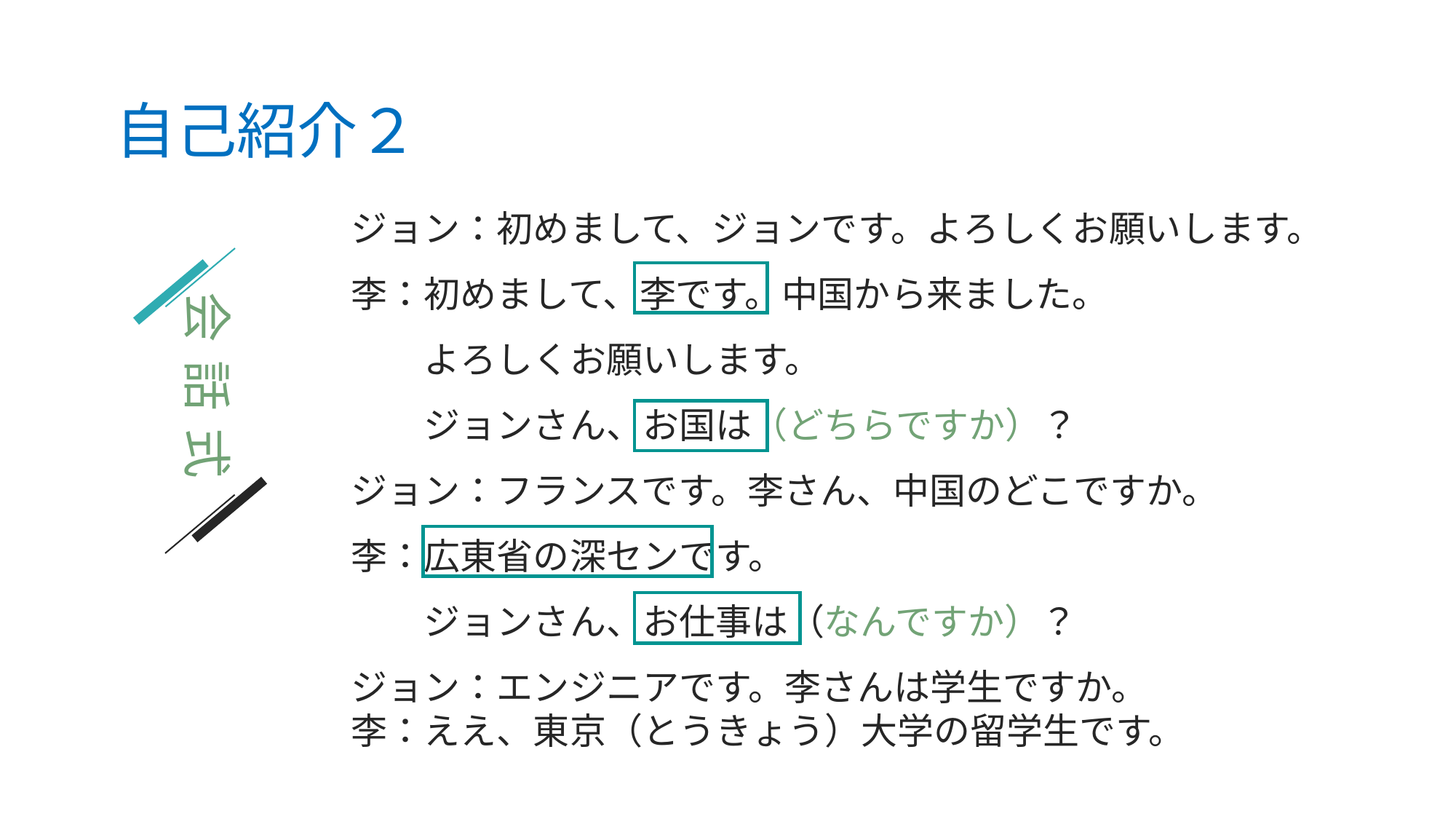

# 自己紹介２
ジョン：初めまして、ジョンです。よろしくお願いします。李：初めまして、李です。中国から来ました。
　　よろしくお願いします。
　　ジョンさん、お国は（どちらですか）？
ジョン：フランスです。李さん、中国のどこですか。
李：広東省の深センです。
　　ジョンさん、お仕事は（なんですか）？
ジョン：エンジニアです。李さんは学生ですか。
李：ええ、東京（とうきょう）大学の留学生です。
会話式